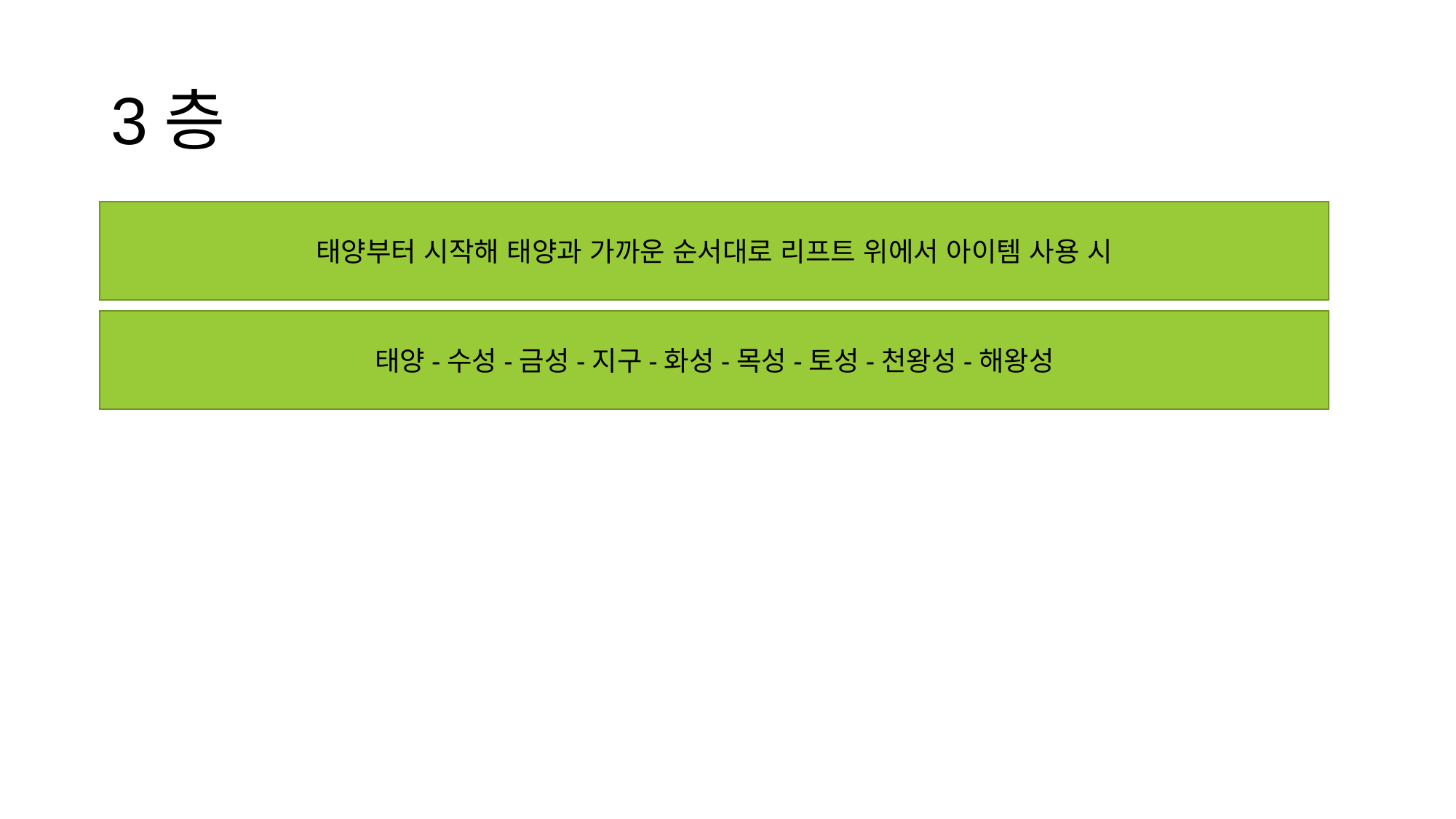

# 3층
태양부터 시작해 태양과 가까운 순서대로 리프트 위에서 아이템 사용 시
태양-수성-금성-지구-화성-목성-토성-천왕성-해왕성